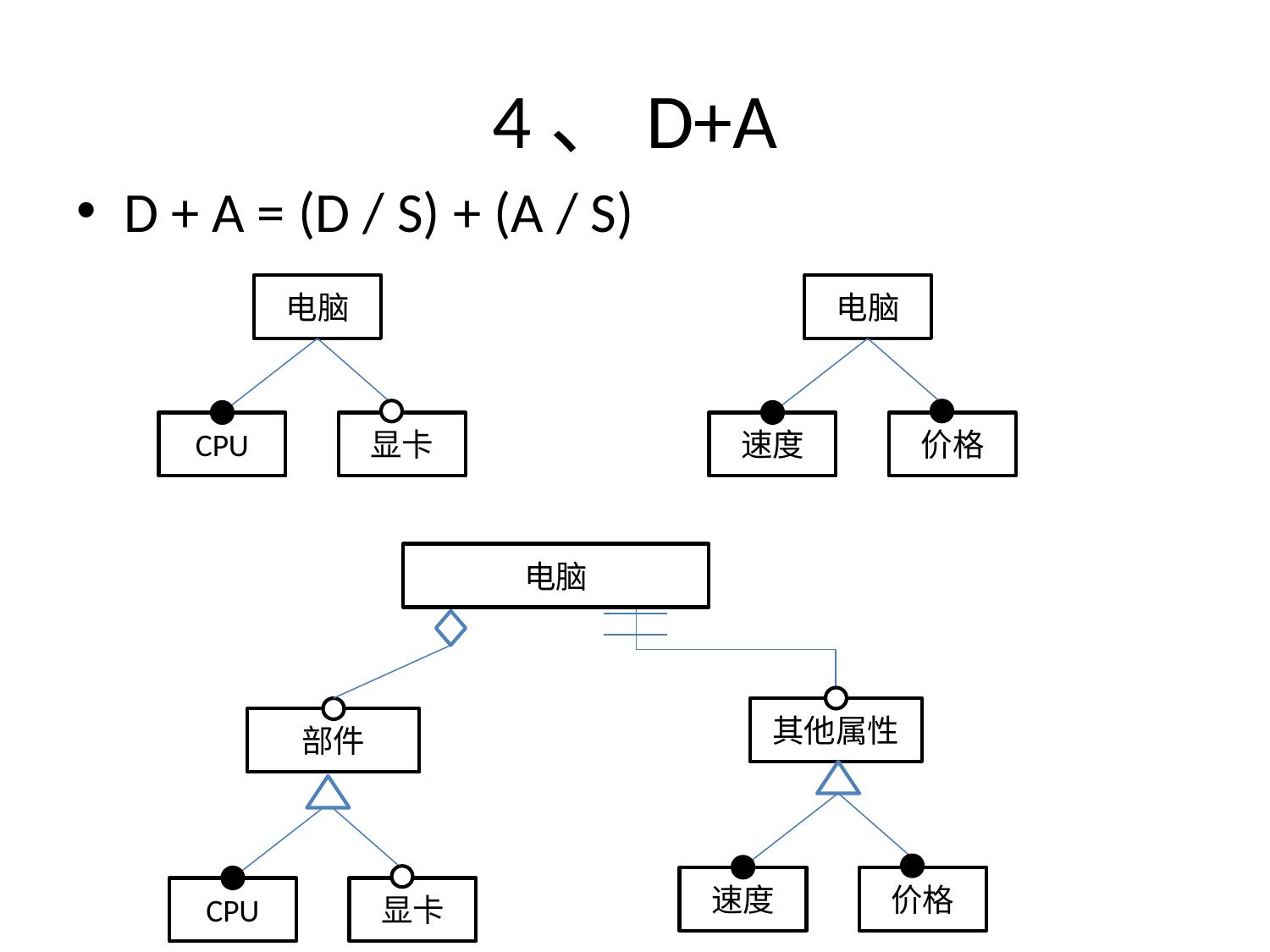

# 4、D+A
D + A = (D / S) + (A / S)
电脑
电脑

CPU
显卡
速度
价格
电脑

其他属性

部件

速度
价格

CPU
显卡